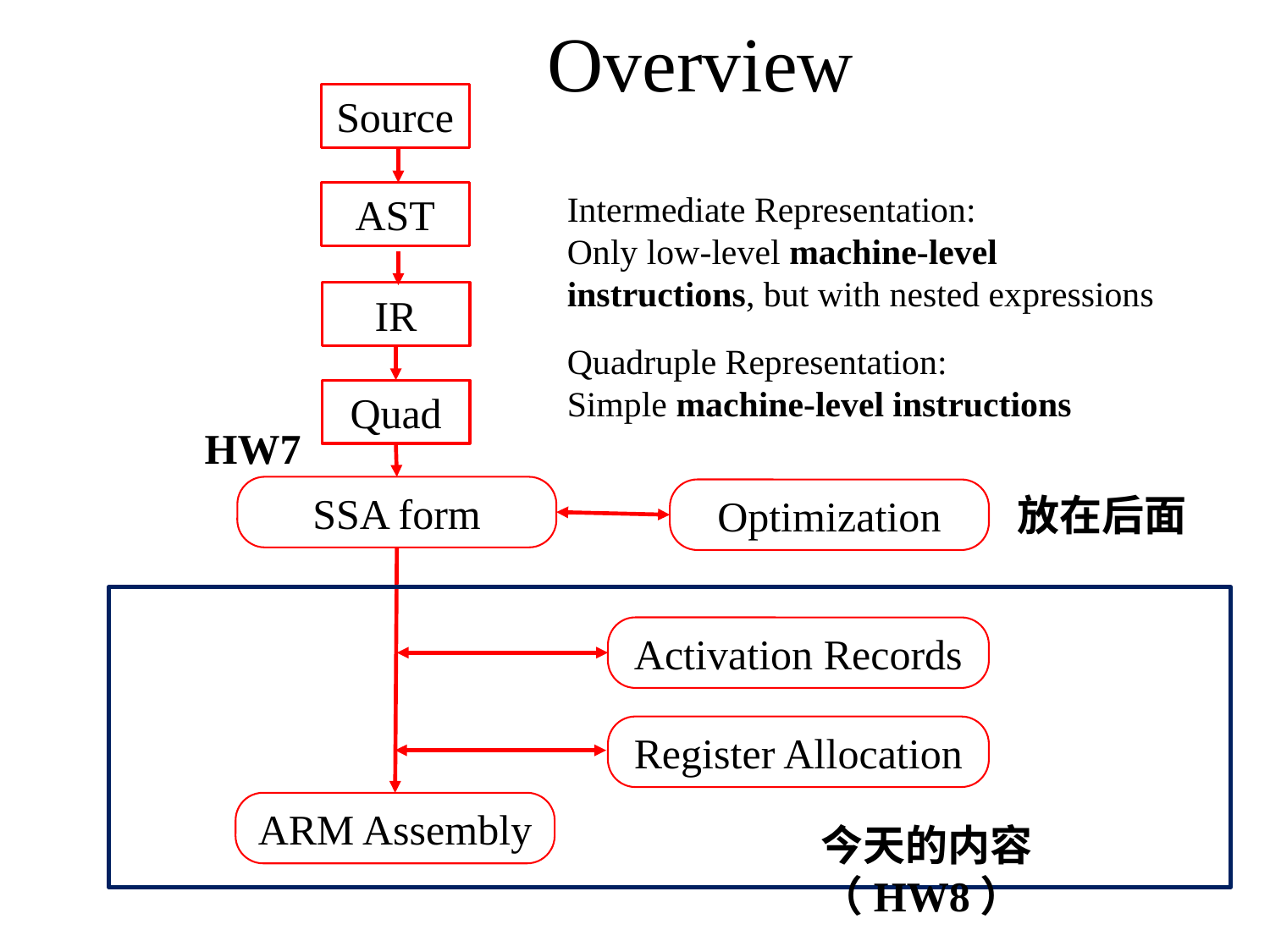

Overview
Source
Intermediate Representation:
Only low-level machine-level instructions, but with nested expressions
AST
IR
Quadruple Representation:
Simple machine-level instructions
Quad
HW7
SSA form
Optimization
放在后面

Activation Records
Register Allocation
ARM Assembly
今天的内容（HW8）